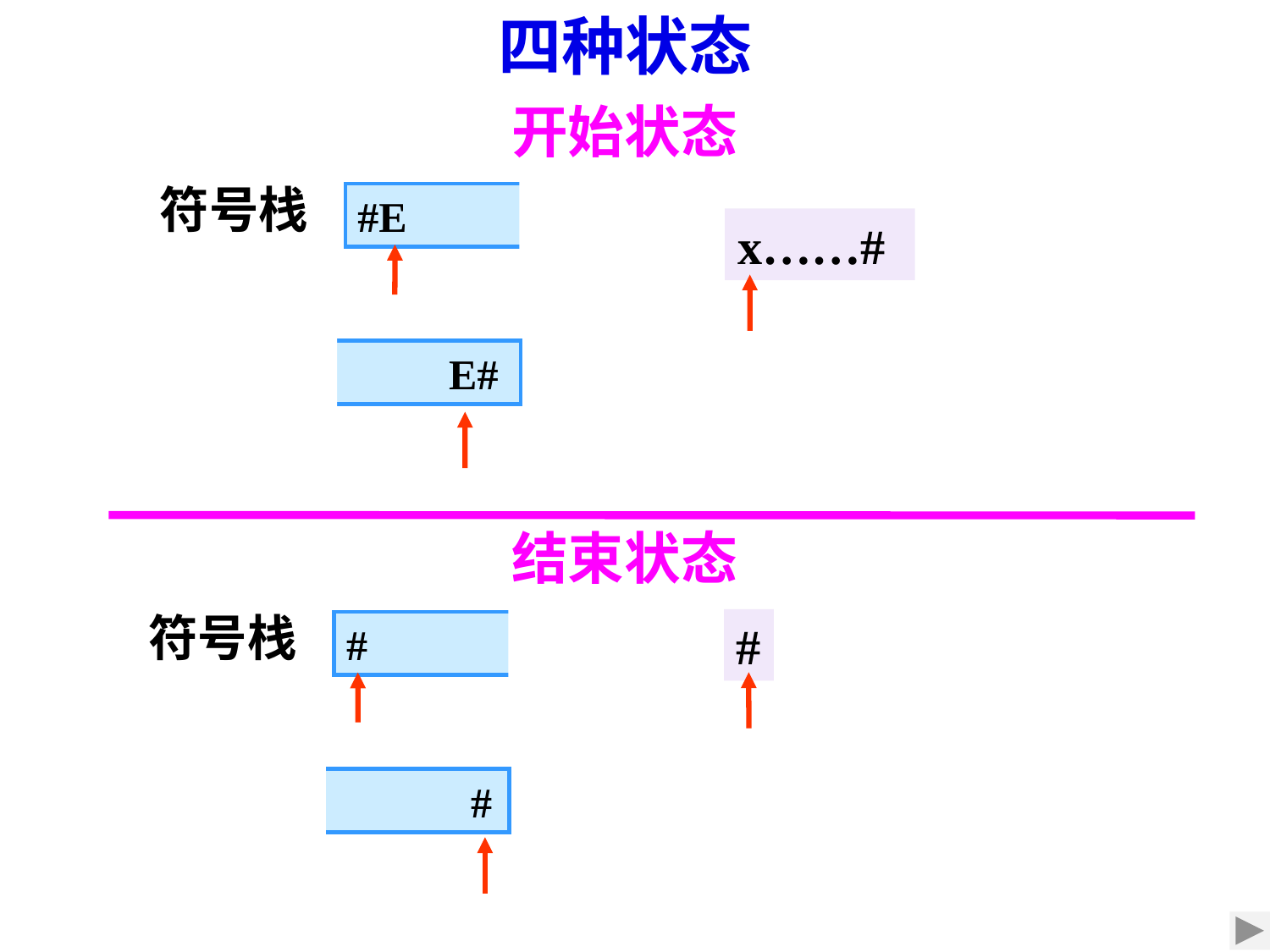

四种状态
开始状态
符号栈

#E
x……#

                  E#

结束状态
符号栈

#

               #

#